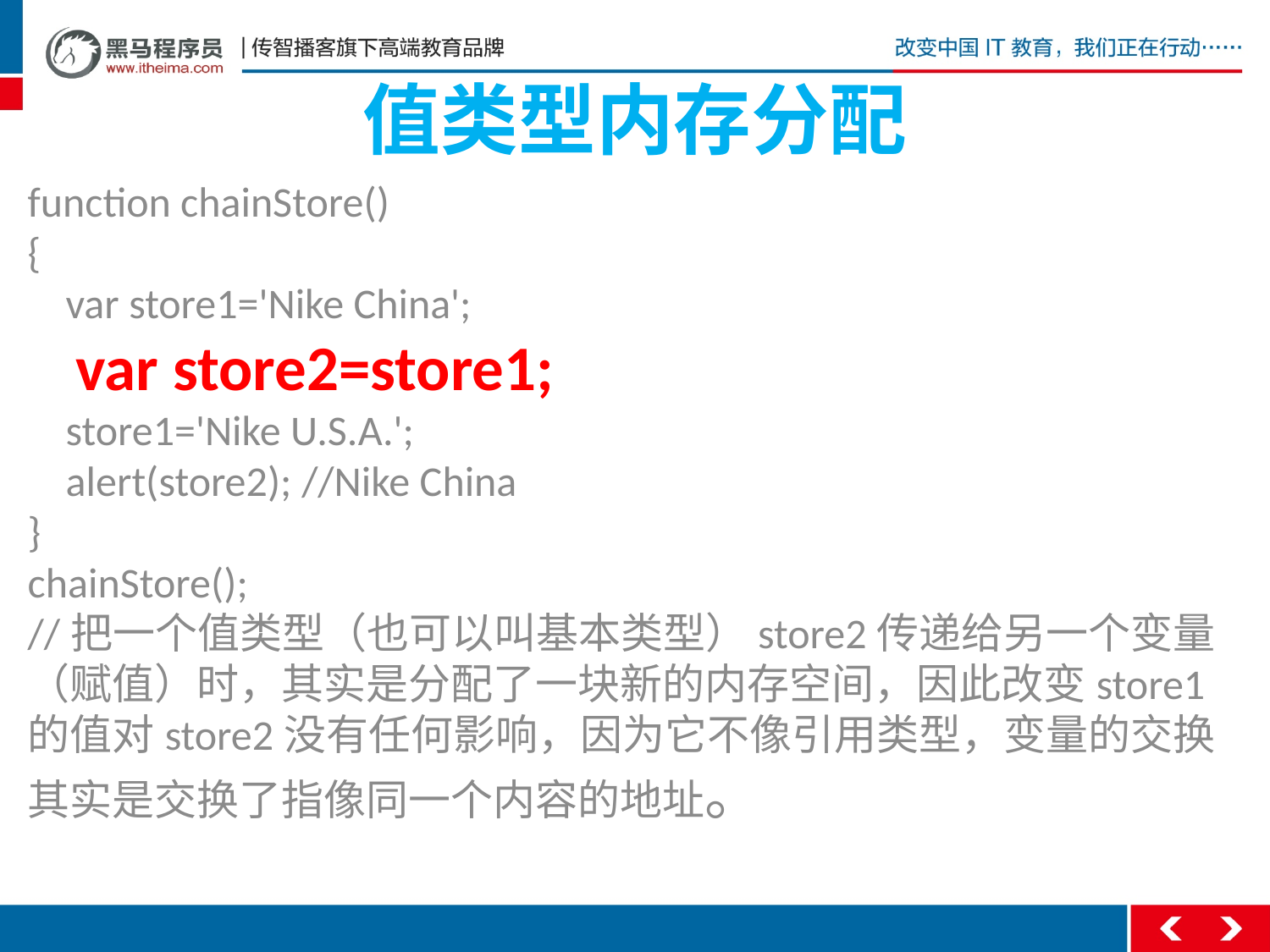

# 值类型内存分配
function chainStore()
{
    var store1='Nike China';
    var store2=store1;
    store1='Nike U.S.A.';
    alert(store2); //Nike China
}
chainStore();
//把一个值类型（也可以叫基本类型）store2传递给另一个变量（赋值）时，其实是分配了一块新的内存空间，因此改变store1的值对store2没有任何影响，因为它不像引用类型，变量的交换其实是交换了指像同一个内容的地址。